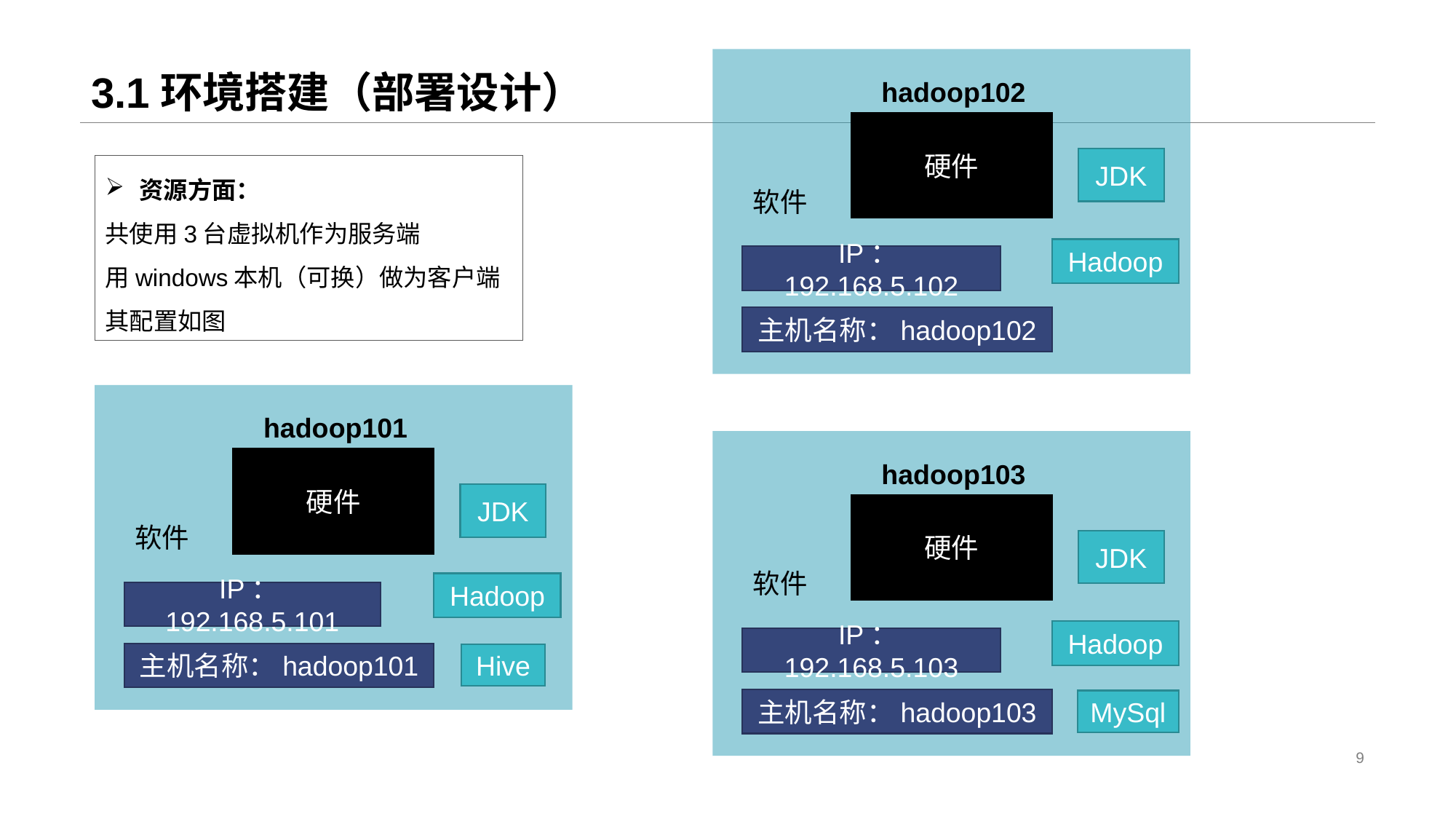

# 3.1环境搭建（部署设计）

hadoop102
硬件
JDK
资源方面：
共使用3台虚拟机作为服务端
用windows本机（可换）做为客户端
其配置如图
软件
Hadoop
IP：192.168.5.102
主机名称：hadoop102

hadoop101

硬件
hadoop103
JDK
硬件
软件
JDK
软件
Hadoop
IP：192.168.5.101
Hadoop
IP：192.168.5.103
主机名称：hadoop101
Hive
主机名称：hadoop103
MySql
9